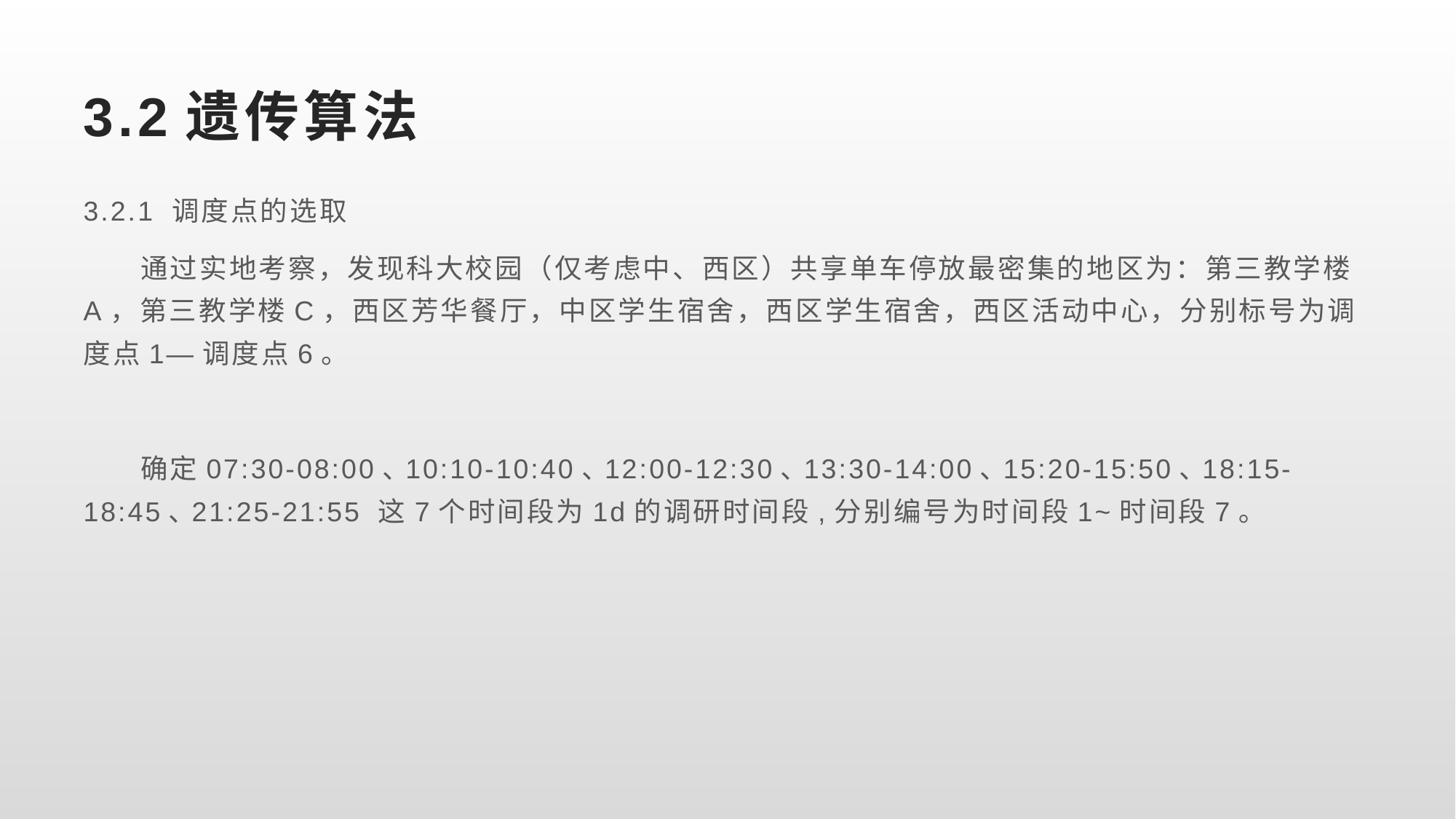

# 3.2遗传算法
3.2.1 调度点的选取
      通过实地考察，发现科大校园（仅考虑中、西区）共享单车停放最密集的地区为：第三教学楼A，第三教学楼C，西区芳华餐厅，中区学生宿舍，西区学生宿舍，西区活动中心，分别标号为调度点1—调度点6。

      确定07:30-08:00､10:10-10:40､12:00-12:30､13:30-14:00､15:20-15:50､18:15-18:45､21:25-21:55 这7个时间段为1d的调研时间段,分别编号为时间段1~时间段7｡